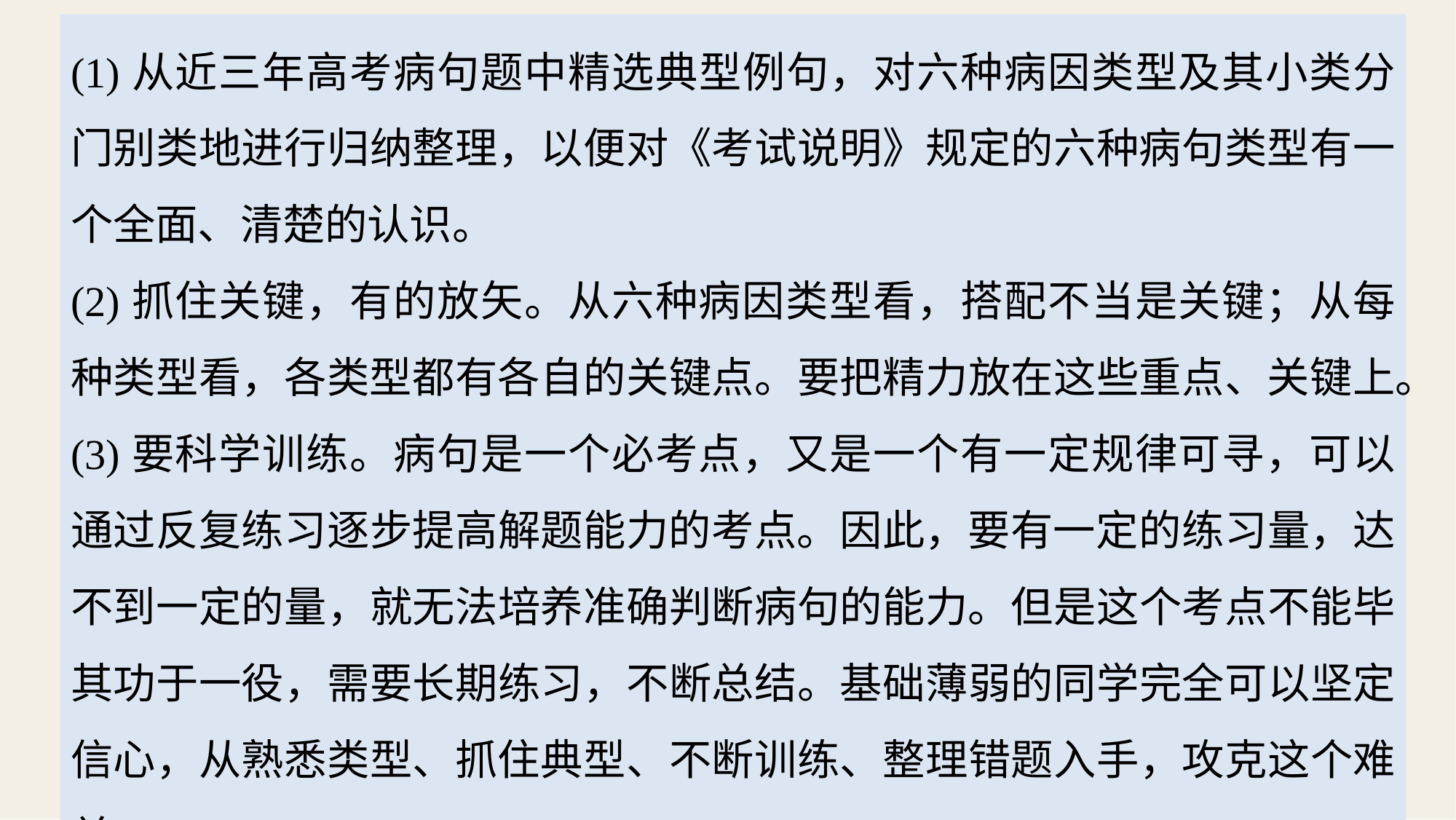

(1)从近三年高考病句题中精选典型例句，对六种病因类型及其小类分门别类地进行归纳整理，以便对《考试说明》规定的六种病句类型有一个全面、清楚的认识。
(2)抓住关键，有的放矢。从六种病因类型看，搭配不当是关键；从每种类型看，各类型都有各自的关键点。要把精力放在这些重点、关键上。
(3)要科学训练。病句是一个必考点，又是一个有一定规律可寻，可以通过反复练习逐步提高解题能力的考点。因此，要有一定的练习量，达不到一定的量，就无法培养准确判断病句的能力。但是这个考点不能毕其功于一役，需要长期练习，不断总结。基础薄弱的同学完全可以坚定信心，从熟悉类型、抓住典型、不断训练、整理错题入手，攻克这个难关。